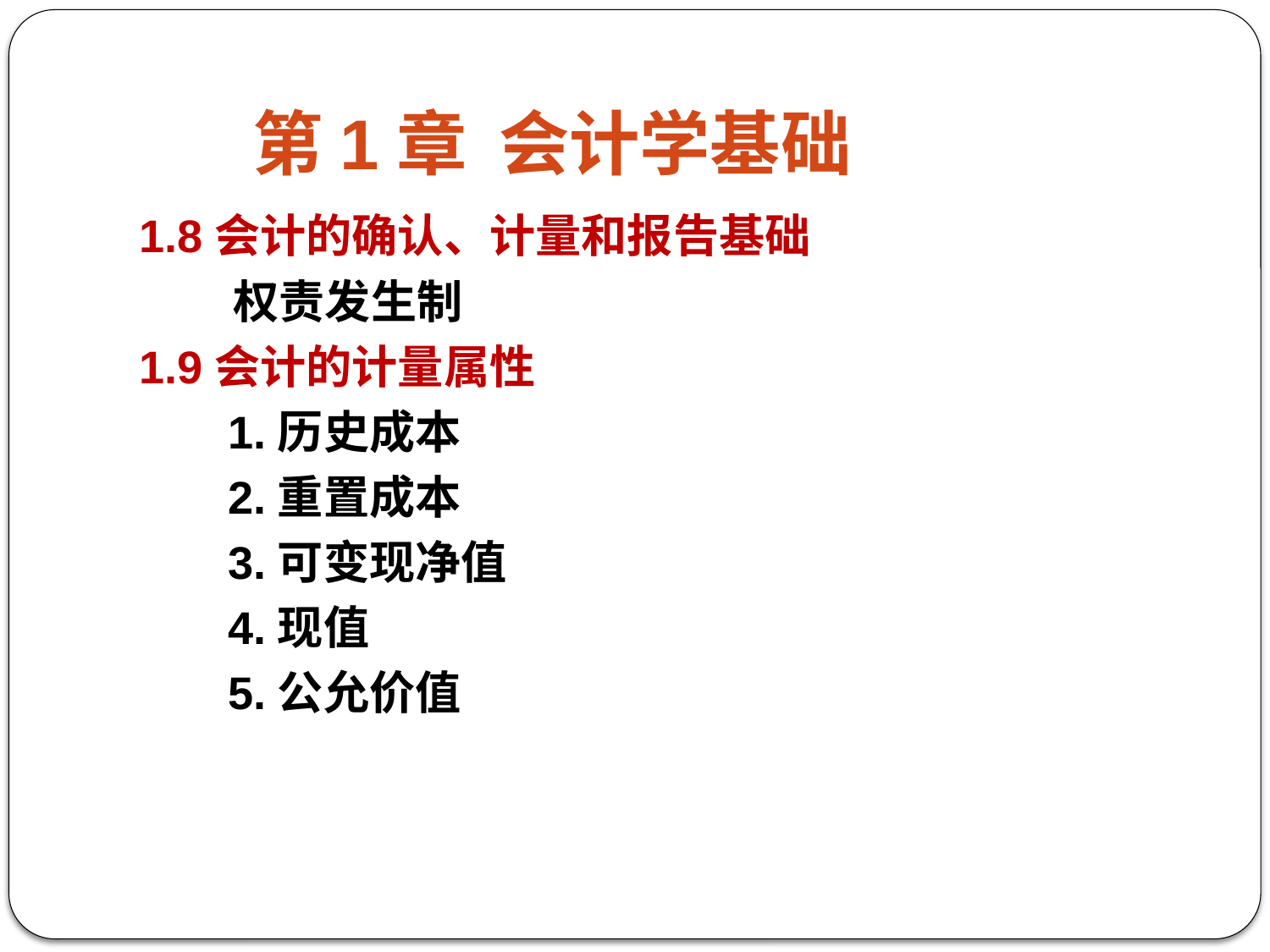

# 第1章  会计学基础
1.8会计的确认、计量和报告基础
        权责发生制
1.9会计的计量属性
       1.历史成本
       2.重置成本
       3.可变现净值
       4.现值
       5.公允价值